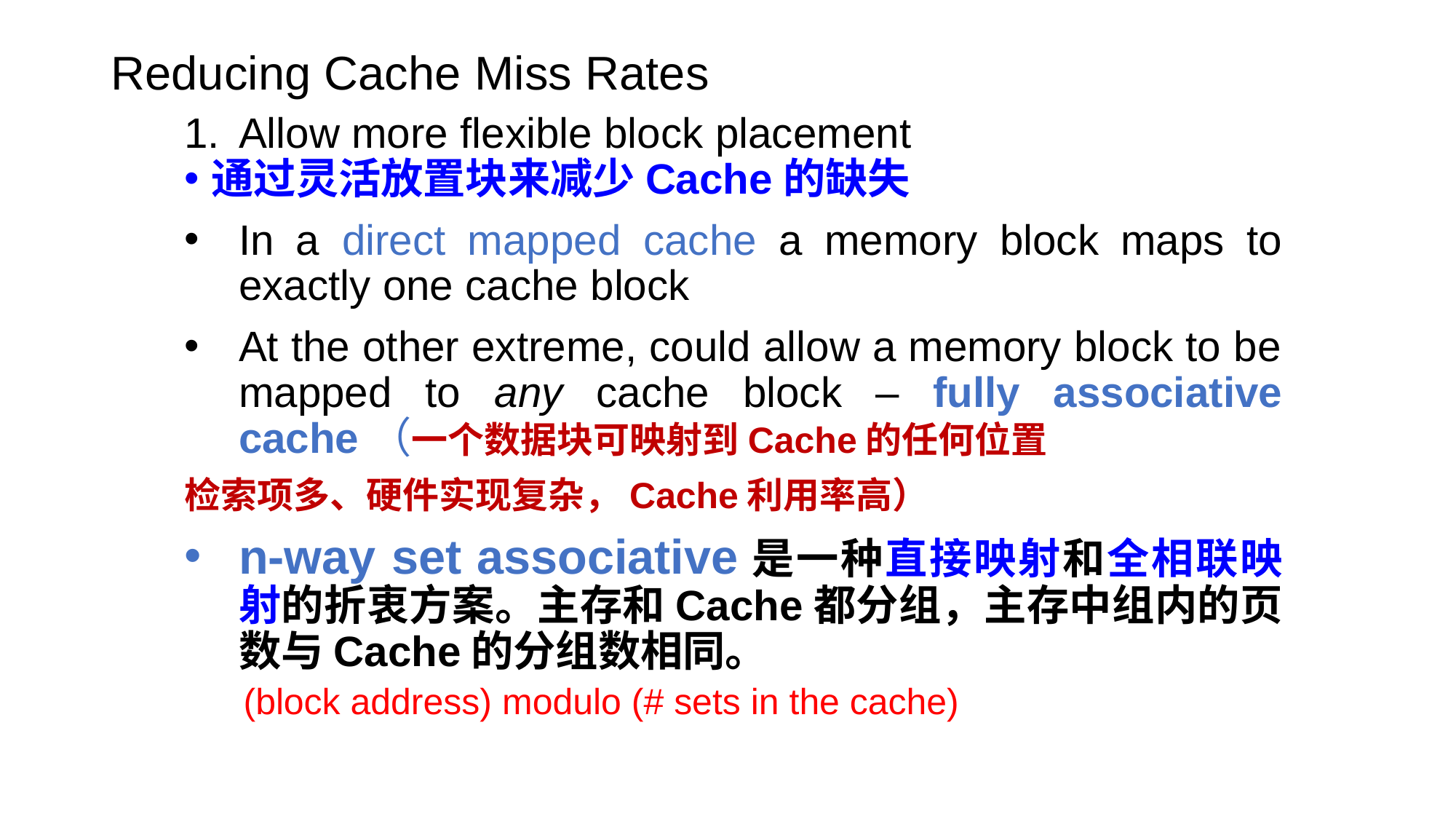

# Reducing Cache Miss Rates
Allow more flexible block placement
通过灵活放置块来减少Cache的缺失
In a direct mapped cache a memory block maps to exactly one cache block
At the other extreme, could allow a memory block to be mapped to any cache block – fully associative cache（一个数据块可映射到Cache的任何位置
检索项多、硬件实现复杂，Cache利用率高）
n-way set associative是一种直接映射和全相联映射的折衷方案。主存和Cache都分组，主存中组内的页数与Cache的分组数相同。
(block address) modulo (# sets in the cache)